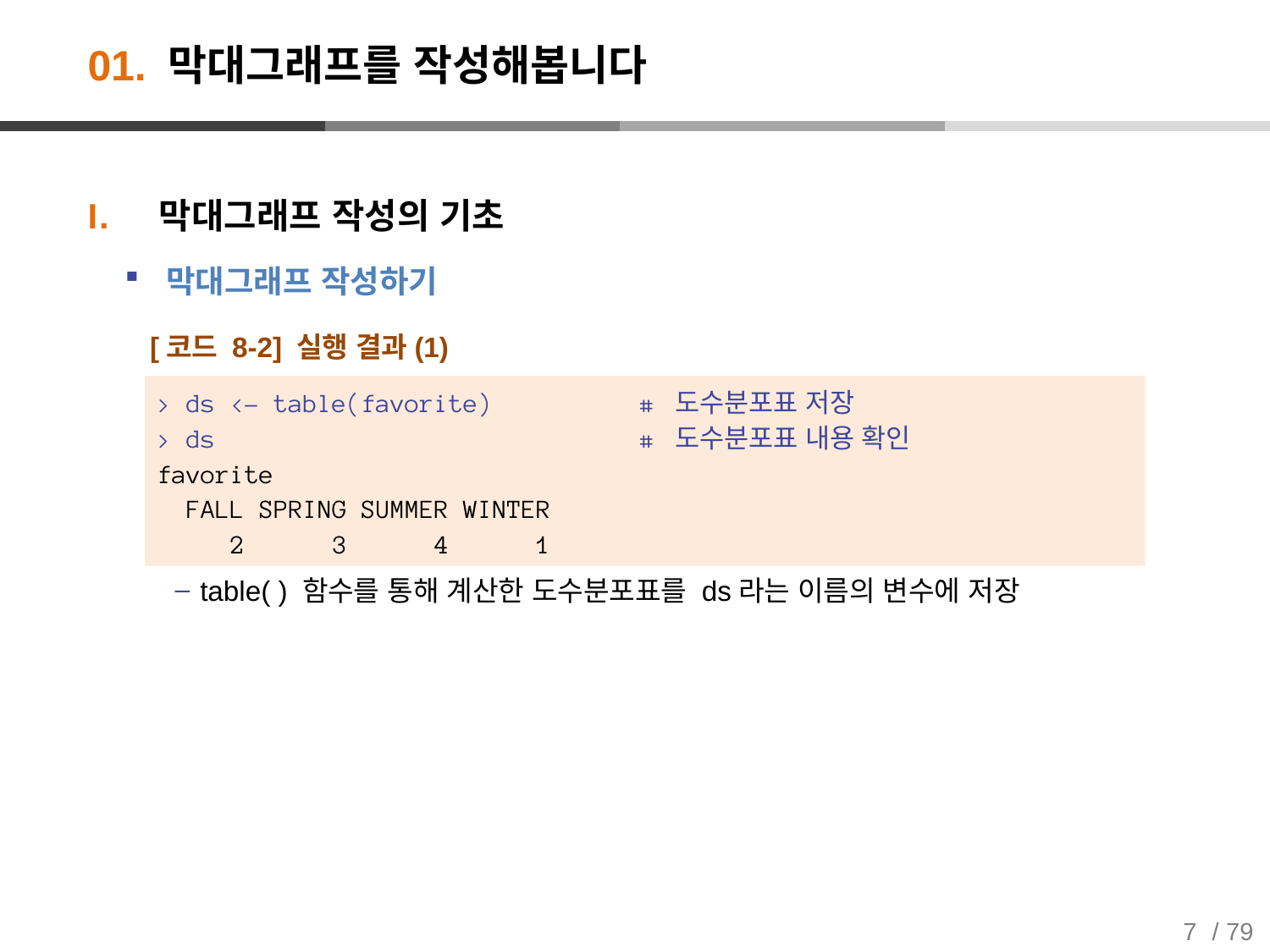

# 01. 막대그래프를 작성해봅니다
막대그래프 작성의 기초
 막대그래프 작성하기
[코드 8-2] 실행 결과(1)

table( ) 함수를 통해 계산한 도수분포표를 ds라는 이름의 변수에 저장
> ds <- table(favorite) 		# 도수분포표 저장
> ds 				# 도수분포표 내용 확인
favorite
  FALL SPRING SUMMER WINTER
     2      3      4      1